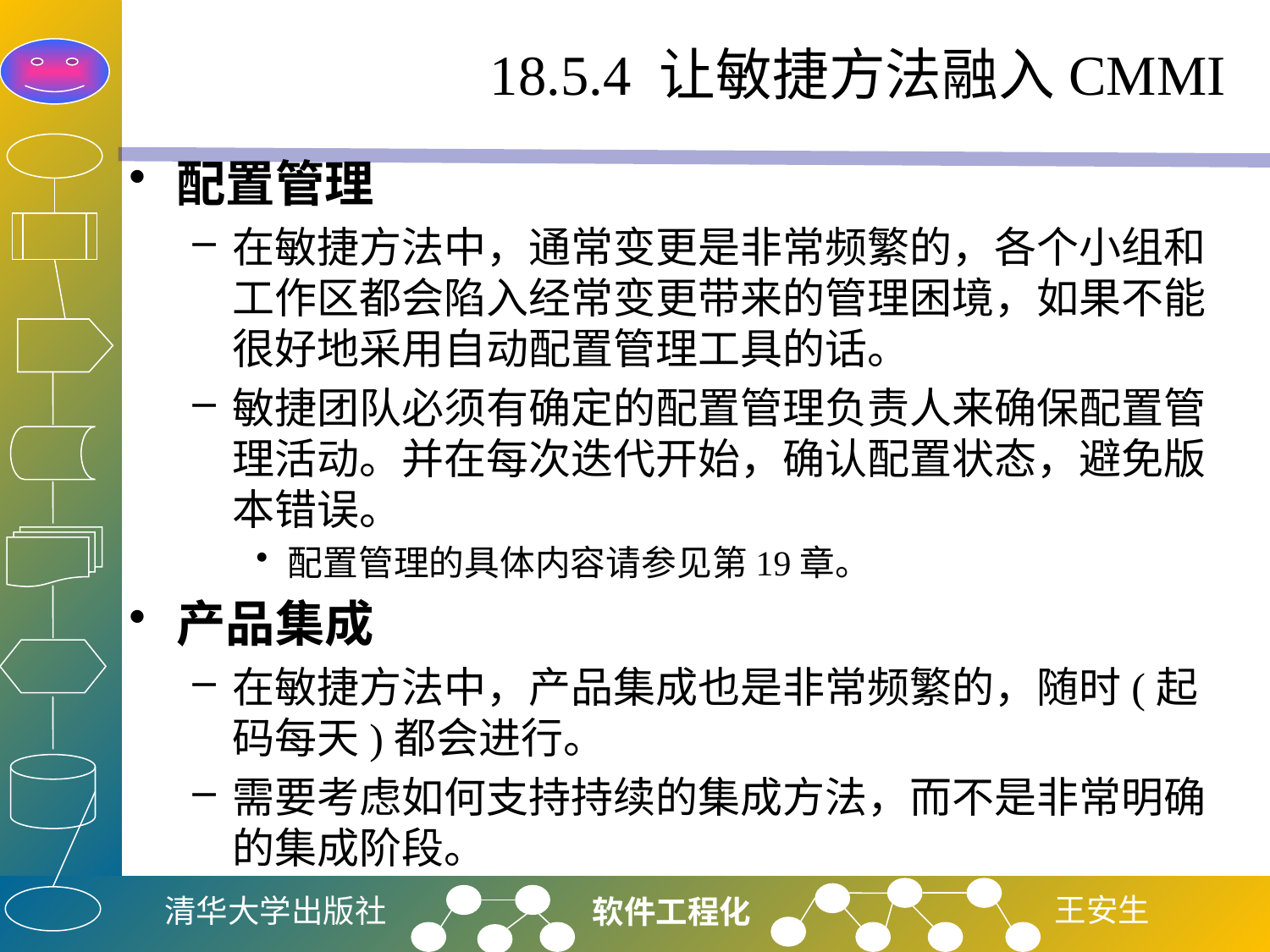

# 18.5.4 让敏捷方法融入CMMI
配置管理
在敏捷方法中，通常变更是非常频繁的，各个小组和工作区都会陷入经常变更带来的管理困境，如果不能很好地采用自动配置管理工具的话。
敏捷团队必须有确定的配置管理负责人来确保配置管理活动。并在每次迭代开始，确认配置状态，避免版本错误。
配置管理的具体内容请参见第19章。
产品集成
在敏捷方法中，产品集成也是非常频繁的，随时(起码每天)都会进行。
需要考虑如何支持持续的集成方法，而不是非常明确的集成阶段。